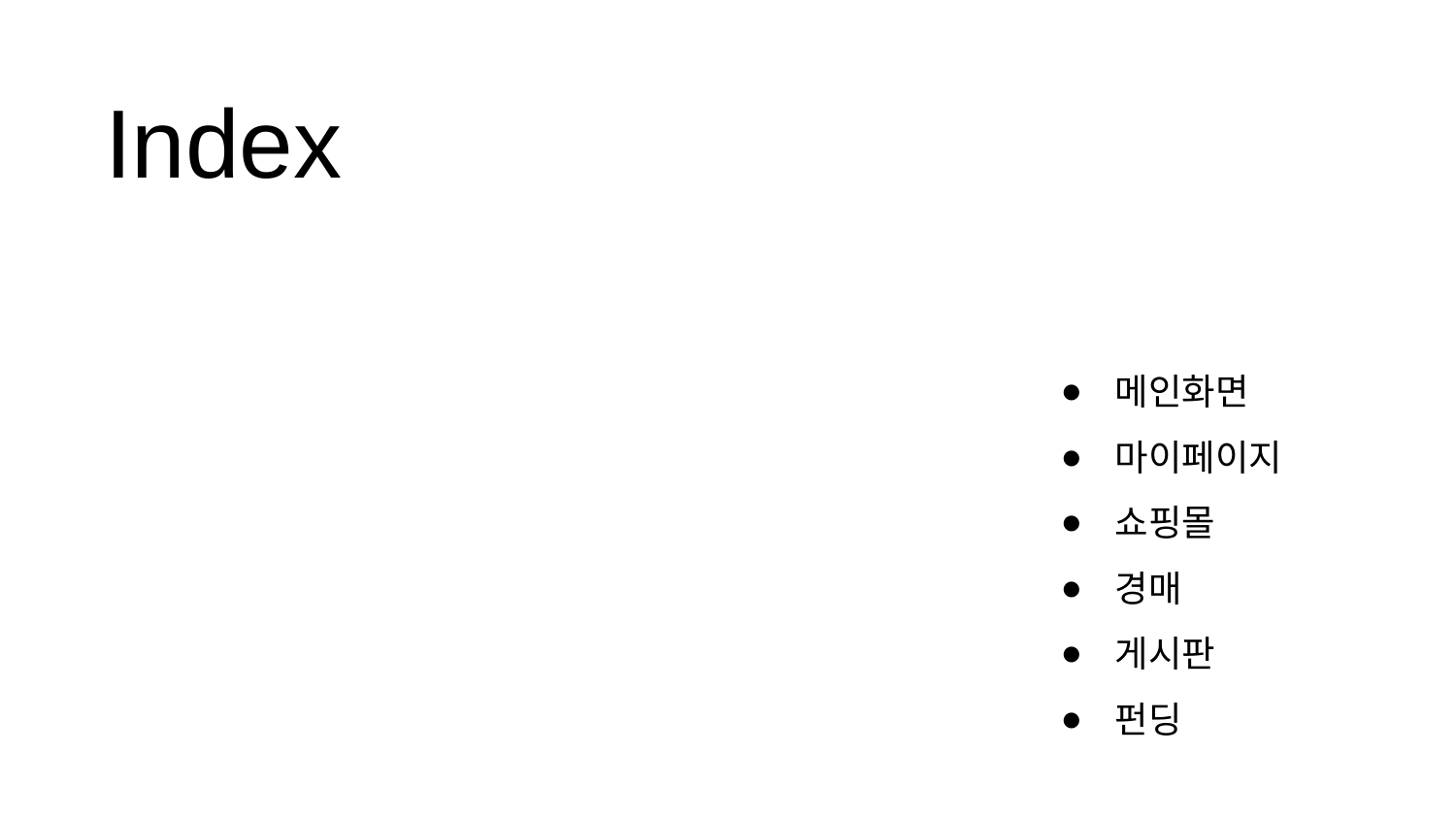

Index
메인화면
마이페이지
쇼핑몰
경매
게시판
펀딩